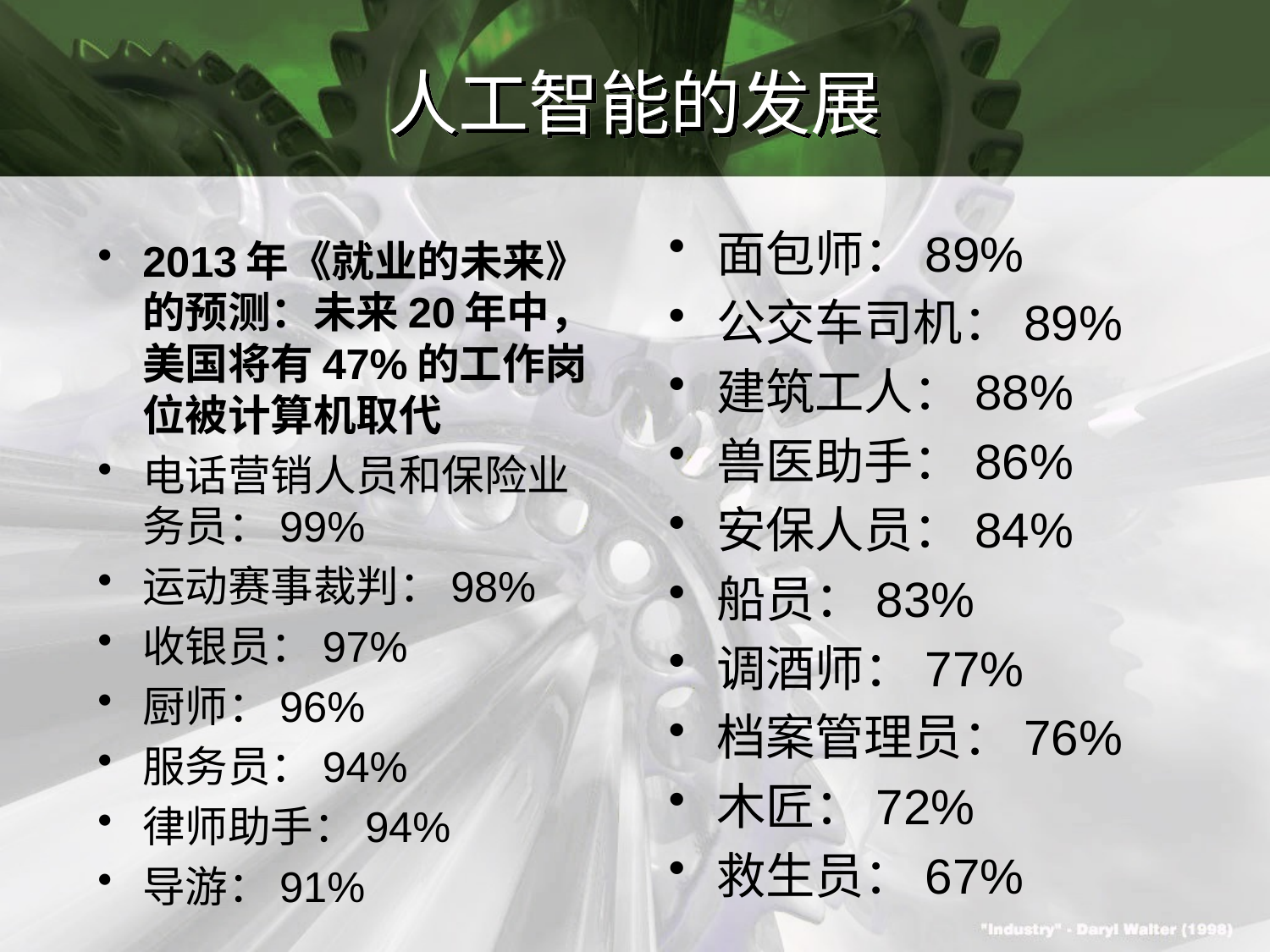

# 人工智能的发展
面包师：89%
公交车司机：89%
建筑工人：88%
兽医助手：86%
安保人员：84%
船员：83%
调酒师：77%
档案管理员：76%
木匠：72%
救生员：67%

2013年《就业的未来》的预测：未来20年中，美国将有47%的工作岗位被计算机取代
电话营销人员和保险业务员：99%
运动赛事裁判：98%
收银员：97%
厨师：96%
服务员：94%
律师助手：94%
导游：91%